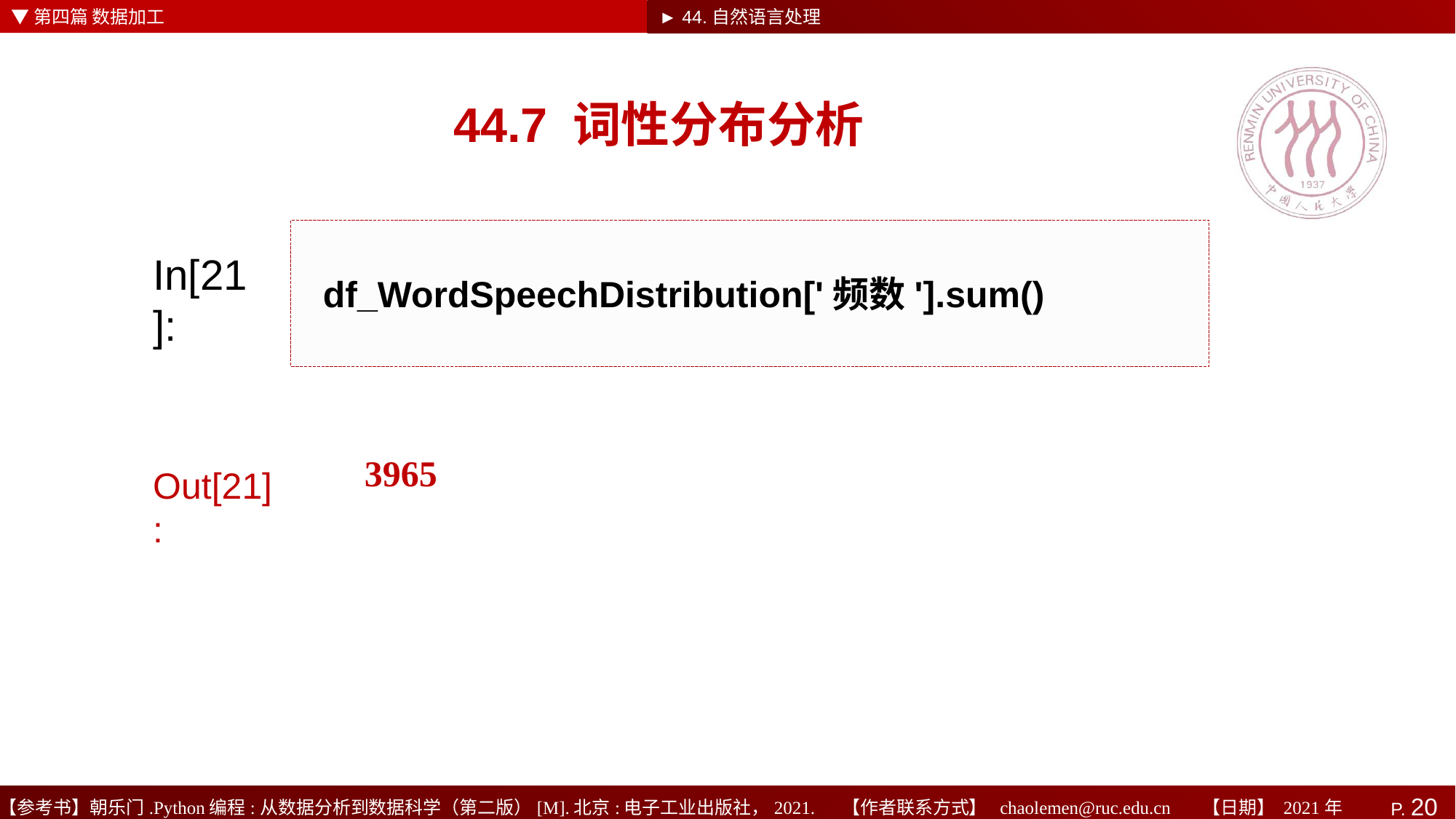

▼第四篇 数据加工
► 44.自然语言处理
# 44.7 词性分布分析
df_WordSpeechDistribution['频数'].sum()
In[21]:
3965
Out[21]: